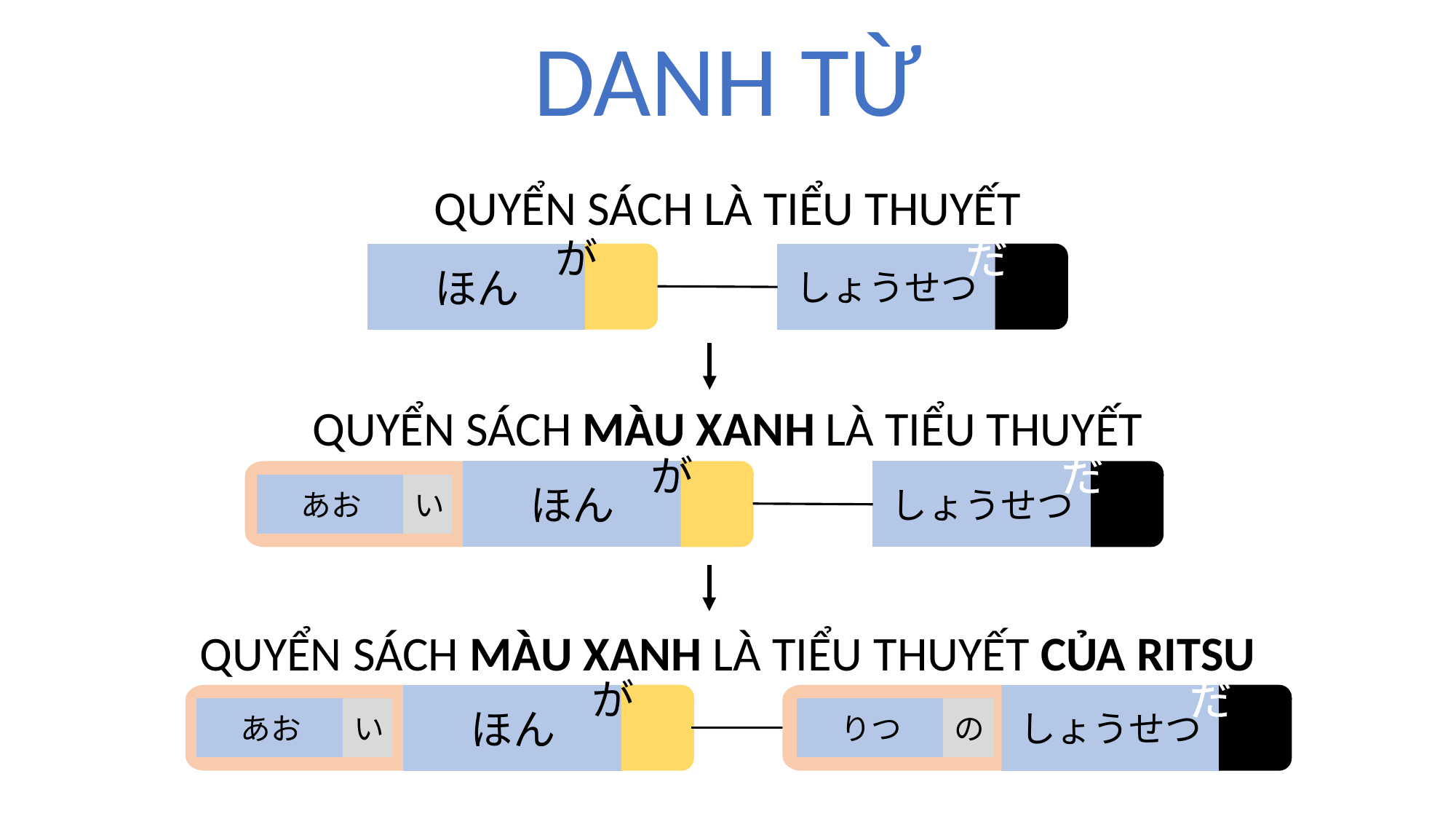

DANH TỪ
QUYỂN SÁCH LÀ TIỂU THUYẾT
ほん
しょうせつ
が
だ
QUYỂN SÁCH MÀU XANH LÀ TIỂU THUYẾT
あおい
ほん
しょうせつ
が
だ
あお
い
QUYỂN SÁCH MÀU XANH LÀ TIỂU THUYẾT CỦA RITSU
あおい

ほん
しょうせつ
が
だ
あお
い
りつ
の